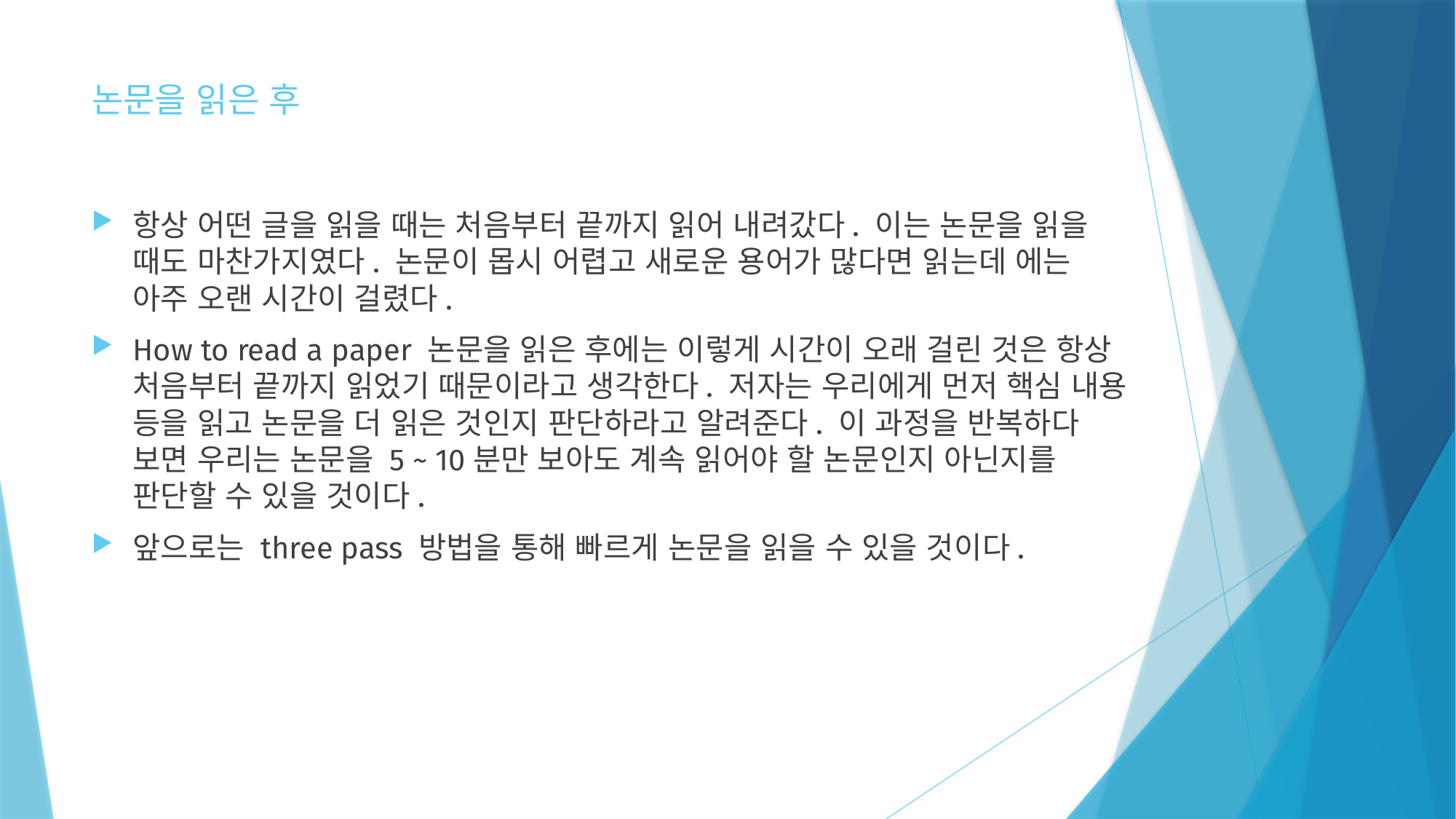

# 논문을 읽은 후
항상 어떤 글을 읽을 때는 처음부터 끝까지 읽어 내려갔다. 이는 논문을 읽을 때도 마찬가지였다. 논문이 몹시 어렵고 새로운 용어가 많다면 읽는데 에는 아주 오랜 시간이 걸렸다.
How to read a paper 논문을 읽은 후에는 이렇게 시간이 오래 걸린 것은 항상 처음부터 끝까지 읽었기 때문이라고 생각한다. 저자는 우리에게 먼저 핵심 내용 등을 읽고 논문을 더 읽은 것인지 판단하라고 알려준다. 이 과정을 반복하다 보면 우리는 논문을 5 ~ 10분만 보아도 계속 읽어야 할 논문인지 아닌지를 판단할 수 있을 것이다.
앞으로는 three pass 방법을 통해 빠르게 논문을 읽을 수 있을 것이다.